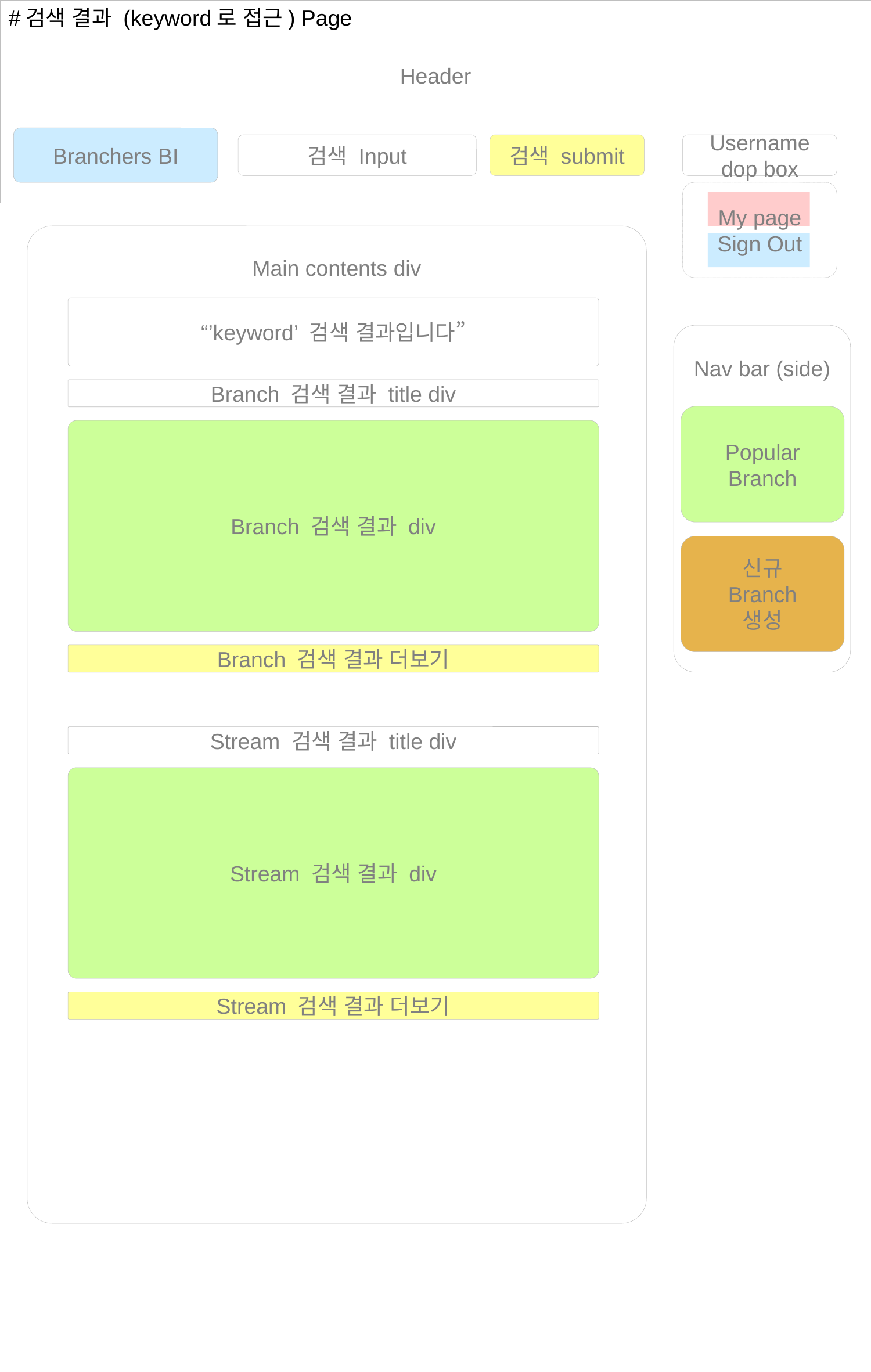

Header

#검색 결과 (keyword로 접근) Page
Branchers BI
검색 Input
검색 submit
Username dop box
My page
Sign Out

Main contents div

“’keyword’ 검색 결과입니다”
Nav bar (side)

Branch 검색 결과 title div
Popular Branch
Branch 검색 결과 div
신규
Branch
생성
Branch 검색 결과 더보기
Stream 검색 결과 title div
Stream 검색 결과 div
Stream 검색 결과 더보기